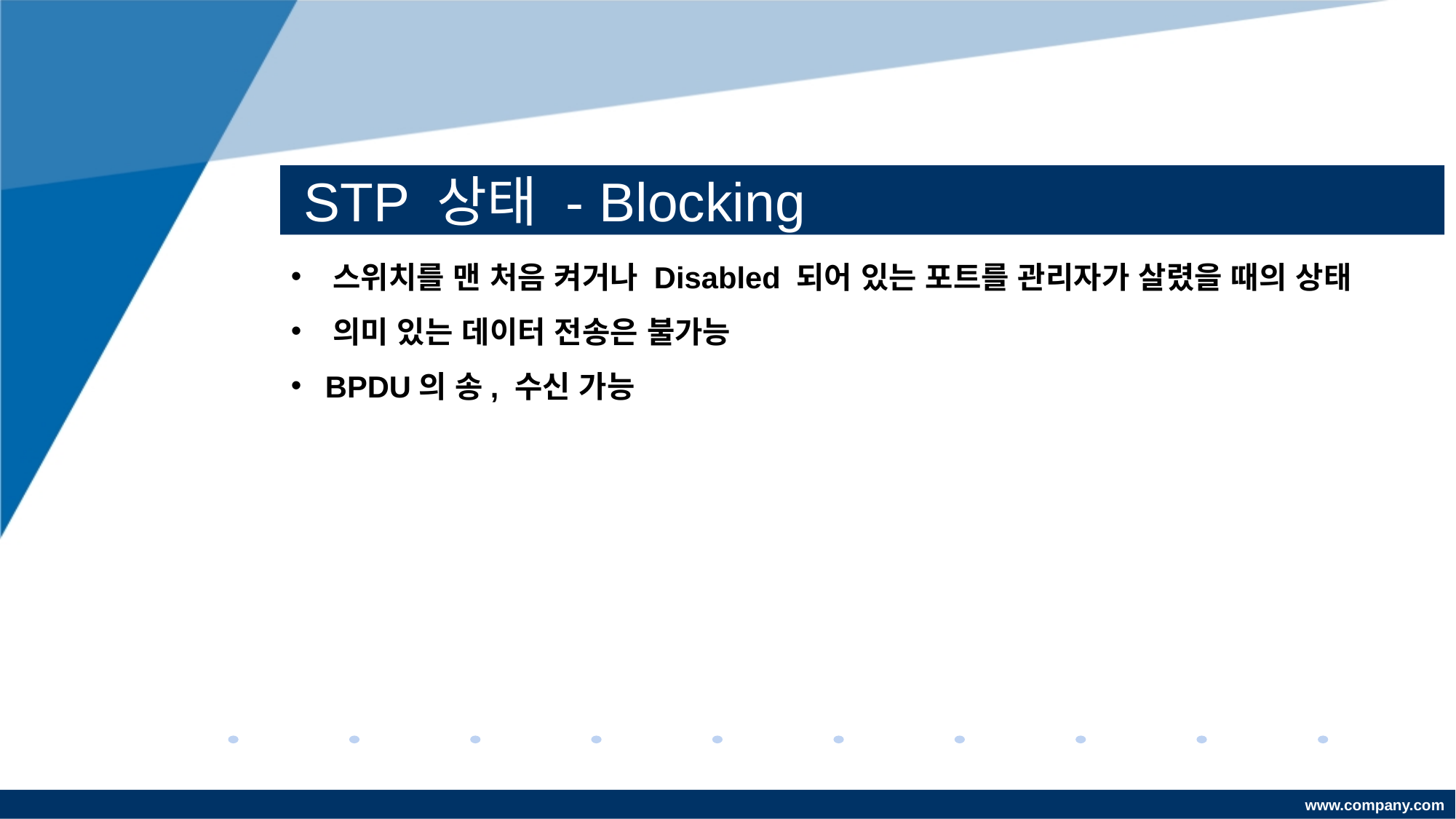

# STP 상태 - Blocking
 스위치를 맨 처음 켜거나 Disabled 되어 있는 포트를 관리자가 살렸을 때의 상태
 의미 있는 데이터 전송은 불가능
 BPDU의 송, 수신 가능